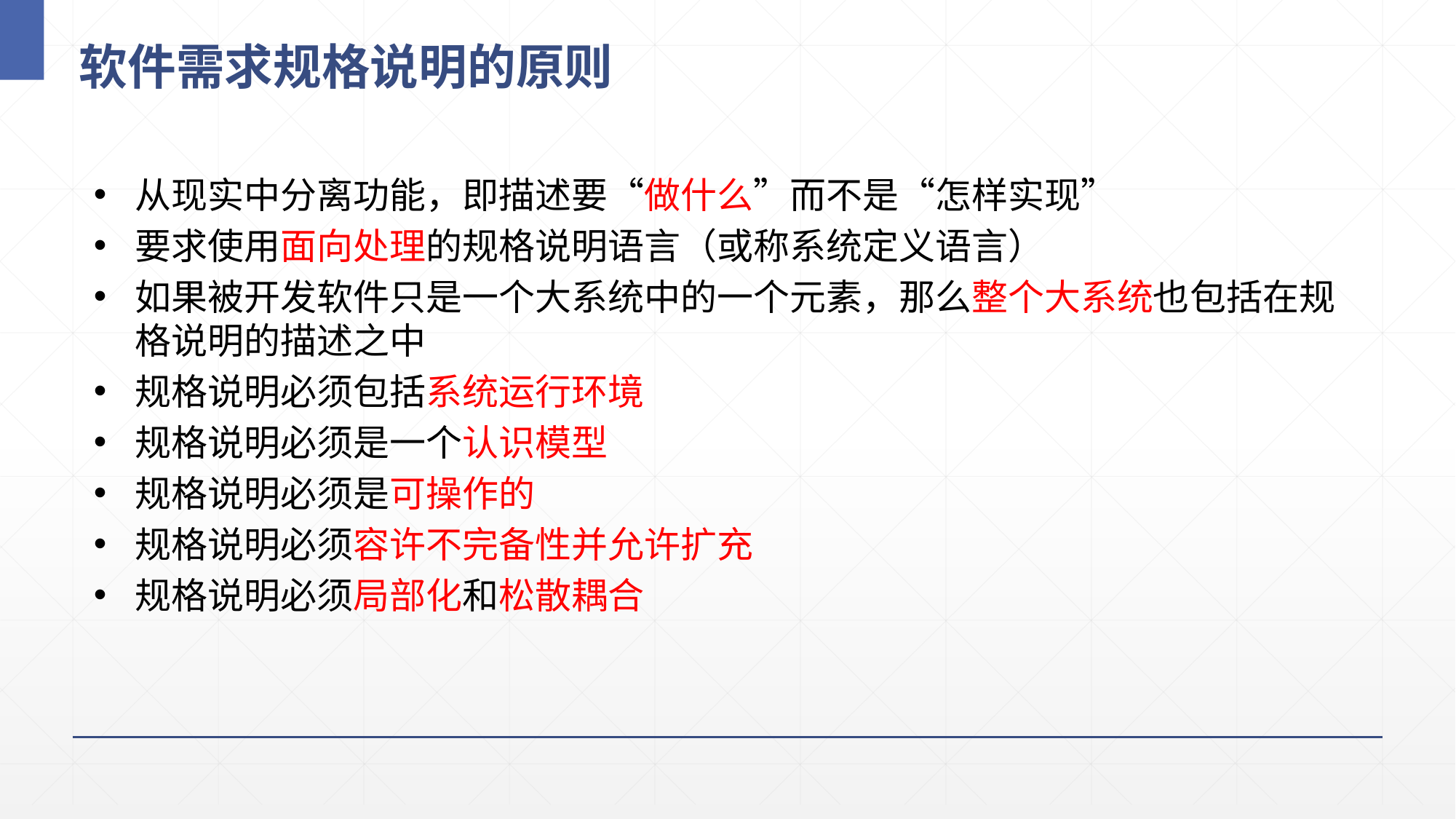

# 软件需求规格说明的原则
从现实中分离功能，即描述要“做什么”而不是“怎样实现”
要求使用面向处理的规格说明语言（或称系统定义语言）
如果被开发软件只是一个大系统中的一个元素，那么整个大系统也包括在规格说明的描述之中
规格说明必须包括系统运行环境
规格说明必须是一个认识模型
规格说明必须是可操作的
规格说明必须容许不完备性并允许扩充
规格说明必须局部化和松散耦合